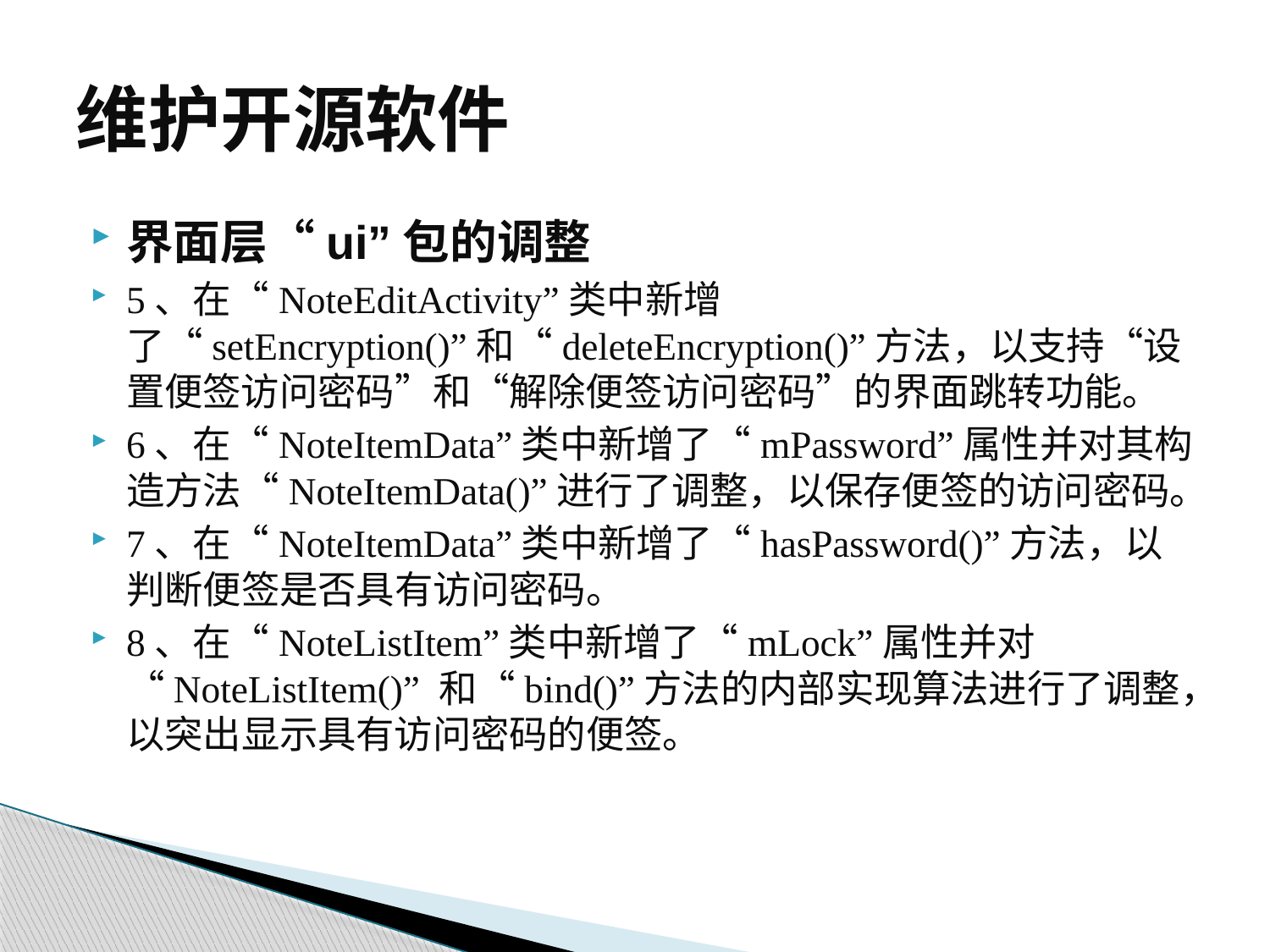

# 维护开源软件
界面层“ui”包的调整
5、在“NoteEditActivity”类中新增了“setEncryption()”和“deleteEncryption()”方法，以支持“设置便签访问密码”和“解除便签访问密码”的界面跳转功能。
6、在“NoteItemData”类中新增了“mPassword”属性并对其构造方法“NoteItemData()”进行了调整，以保存便签的访问密码。
7、在“NoteItemData”类中新增了“hasPassword()”方法，以判断便签是否具有访问密码。
8、在“NoteListItem”类中新增了“mLock”属性并对 “NoteListItem()” 和“bind()”方法的内部实现算法进行了调整，以突出显示具有访问密码的便签。